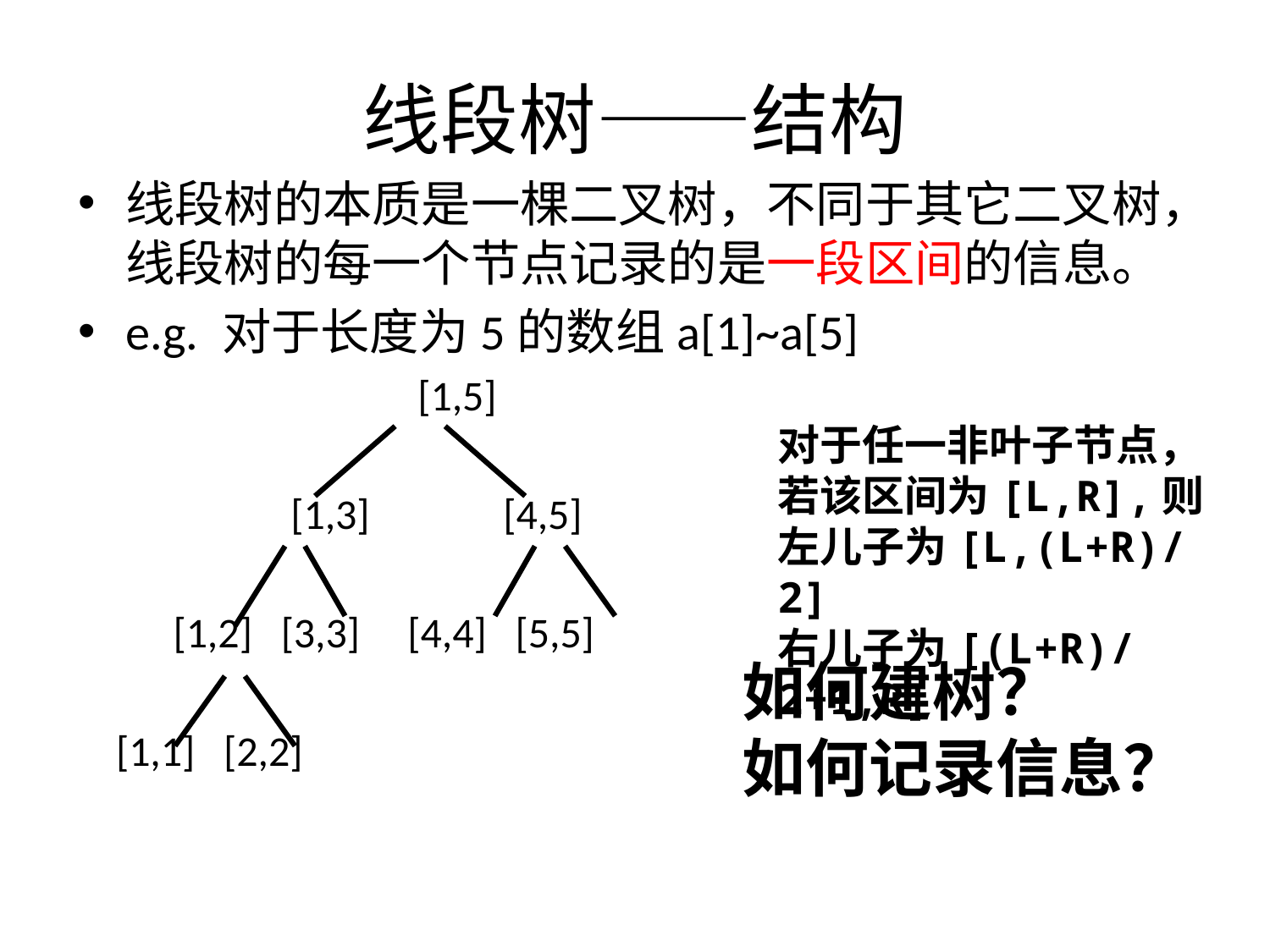

线段树——结构
线段树的本质是一棵二叉树，不同于其它二叉树，线段树的每一个节点记录的是一段区间的信息。
e.g. 对于长度为5的数组a[1]~a[5]
			    [1,5]

		    [1,3]              [4,5]

	     [1,2]   [3,3]     [4,4]   [5,5]

    [1,1]   [2,2]
对于任一非叶子节点，若该区间为[L,R],则
左儿子为[L,(L+R)/2]
右儿子为[(L+R)/2+1,R]

如何建树？
如何记录信息？